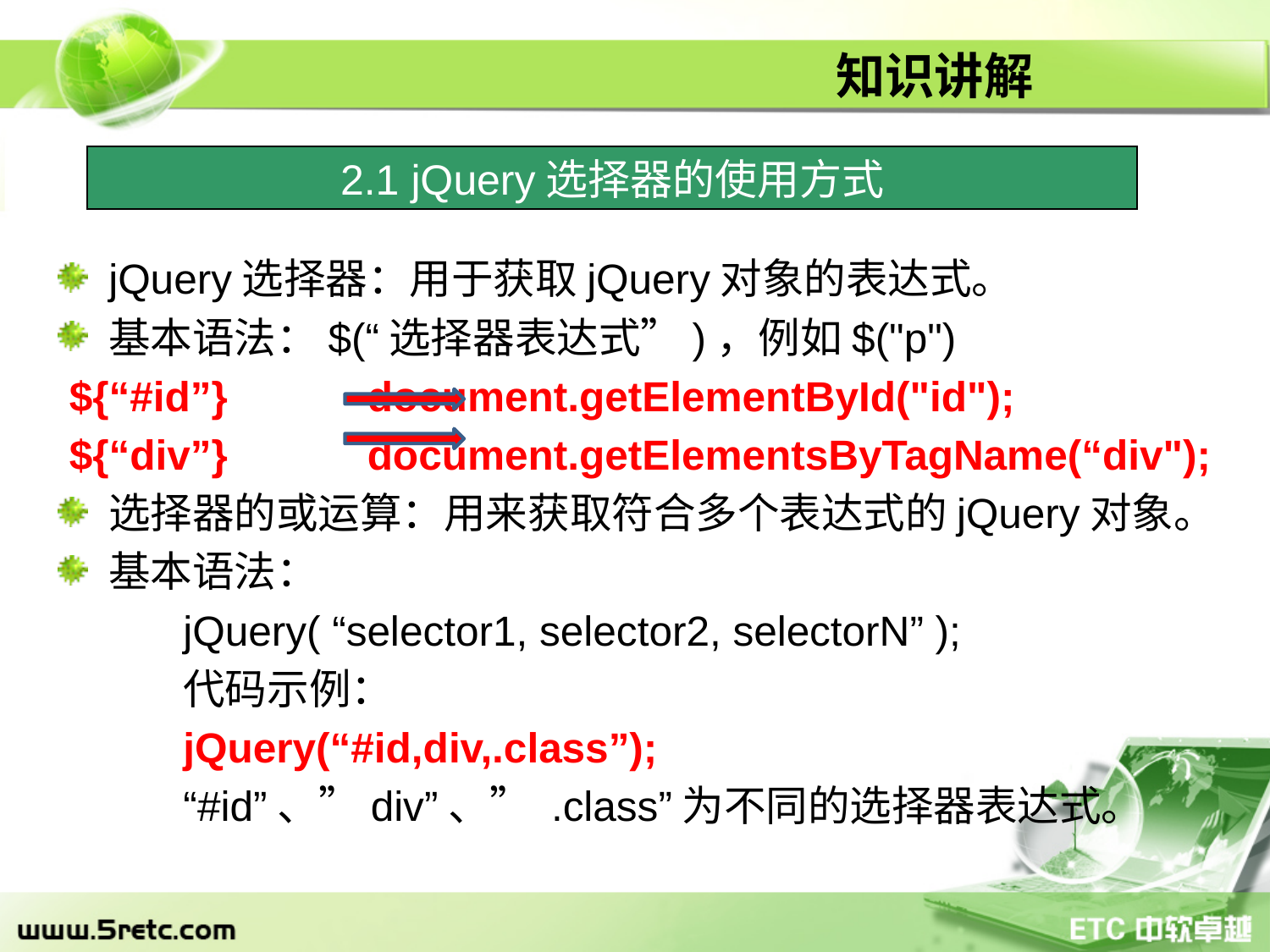

# 知识讲解
2.1 jQuery选择器的使用方式
jQuery选择器：用于获取jQuery对象的表达式。
基本语法：$(“选择器表达式”)，例如$("p")
 ${“#id”}            document.getElementById("id");
 ${“div”}            document.getElementsByTagName(“div");
选择器的或运算：用来获取符合多个表达式的jQuery对象。
基本语法：
	jQuery( “selector1, selector2, selectorN” );
	代码示例：
	jQuery(“#id,div,.class”);
	“#id”、”div”、” .class”为不同的选择器表达式。